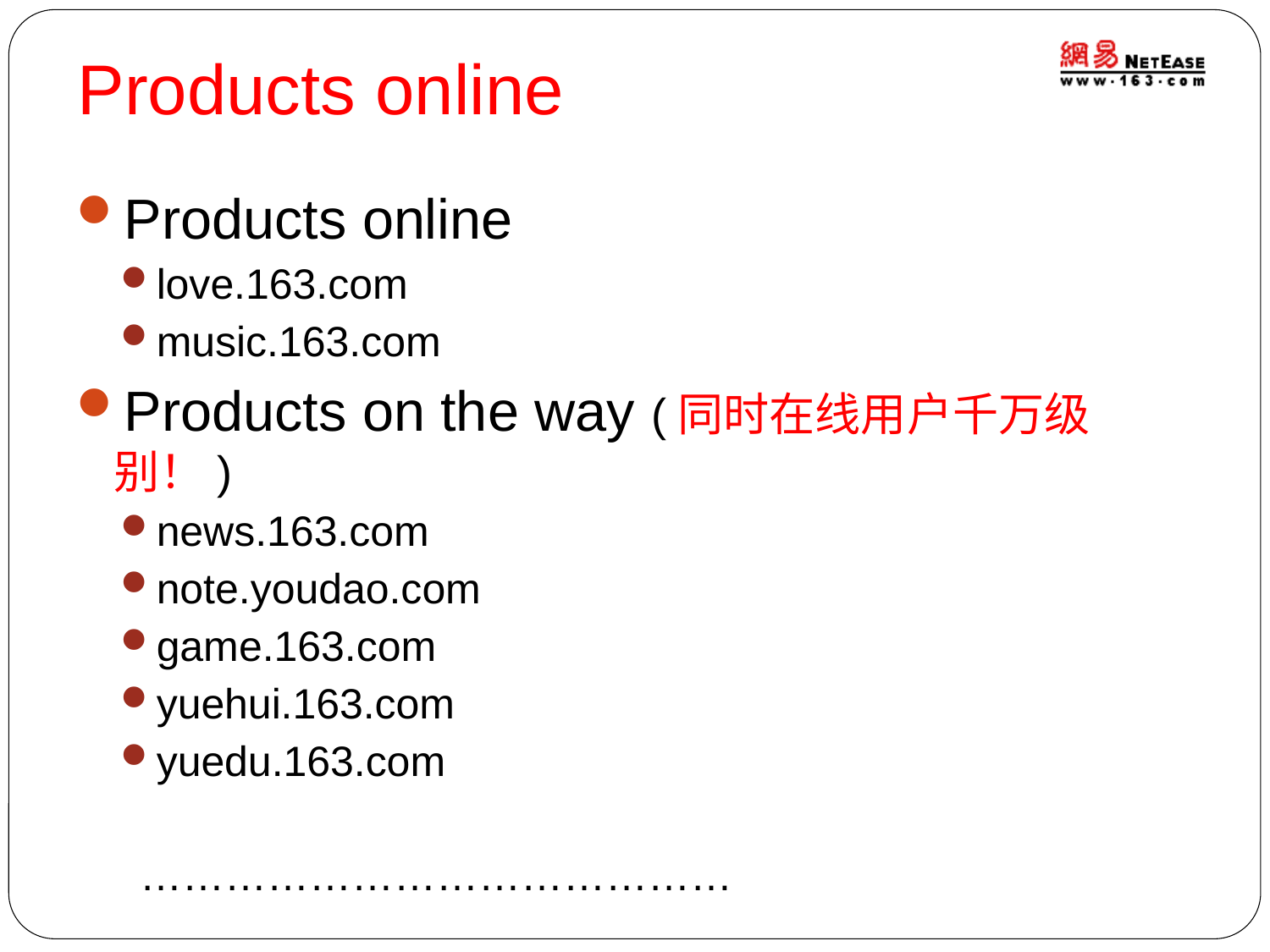

# Products online
Products online
love.163.com
music.163.com
Products on the way (同时在线用户千万级别！)
news.163.com
note.youdao.com
game.163.com
yuehui.163.com
yuedu.163.com

……………………………………